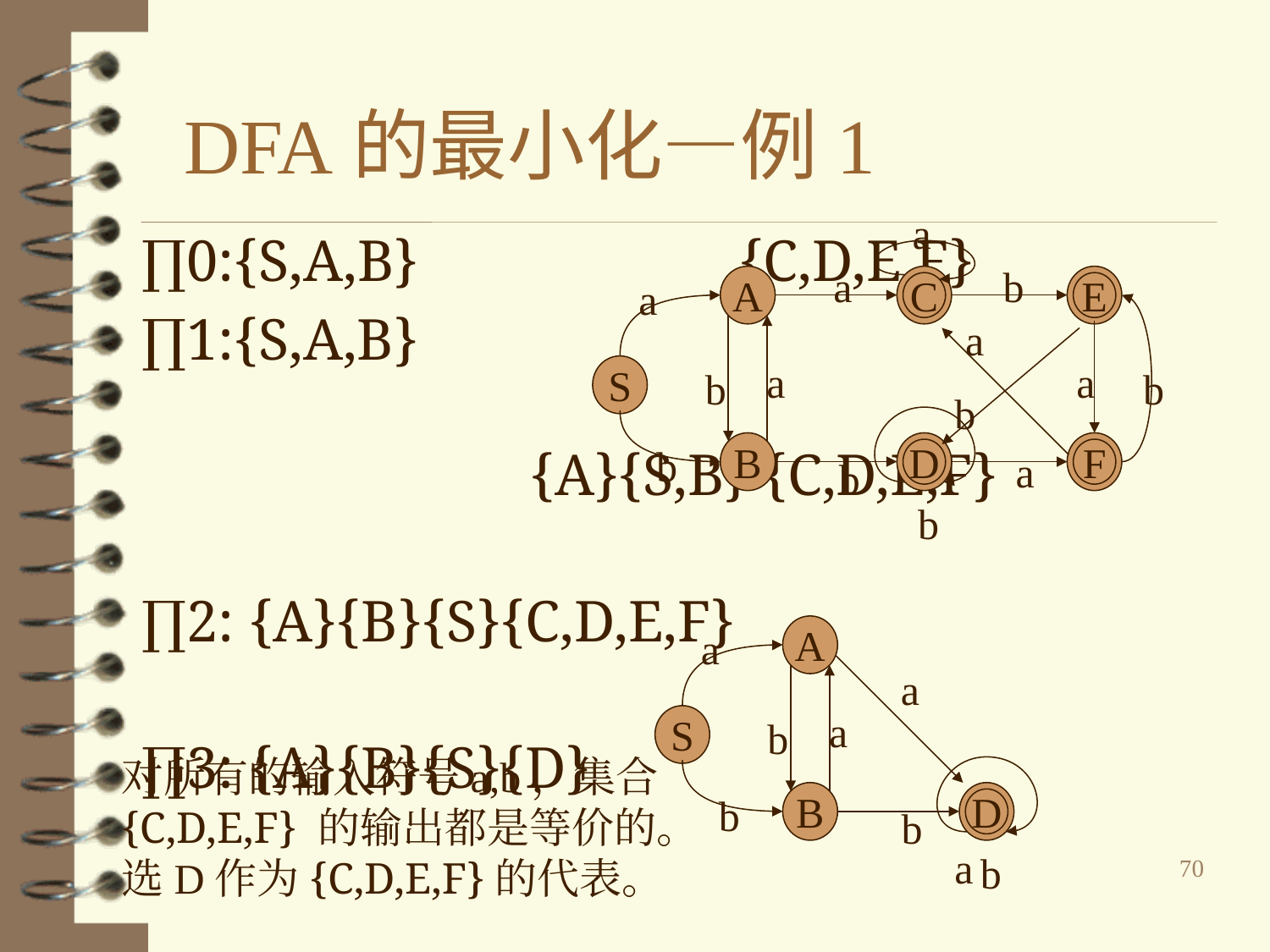

# DFA的最小化—例1
a
∏0:{S,A,B}                      {C,D,E,F}
∏1:{S,A,B}                                                                                                    		             		      {A}{S,B} {C,D,E,F}
∏2: {A}{B}{S}{C,D,E,F}
∏3: {A}{B}{S}{D}
a
b
A

C

E
a
a
a
a
S
b
b
b
B

D

F
b
a
b
b

A
a
a
a
S
b
B

D
b
b
b

对所有的输入符号a,b，集合{C,D,E,F} 的输出都是等价的。
选D作为{C,D,E,F}的代表。
a
70